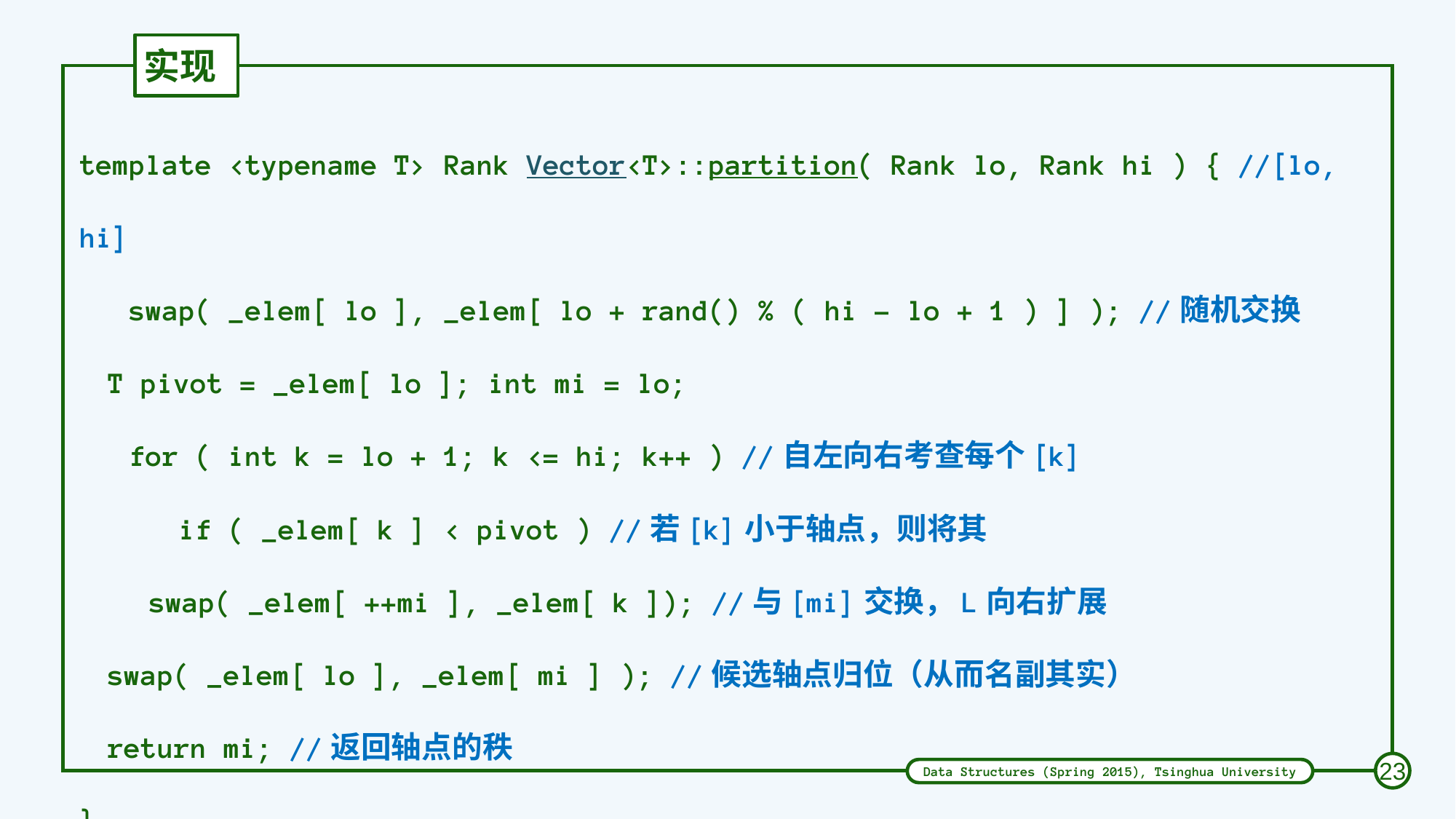

# 实现
template <typename T> Rank Vector<T>::partition( Rank lo, Rank hi ) { //[lo, hi]
   swap( _elem[ lo ], _elem[ lo + rand() % ( hi – lo + 1 ) ] ); //随机交换
   T pivot = _elem[ lo ]; int mi = lo;
   for ( int k = lo + 1; k <= hi; k++ ) //自左向右考查每个[k]
      if ( _elem[ k ] < pivot ) //若[k]小于轴点，则将其
         swap( _elem[ ++mi ], _elem[ k ]); //与[mi]交换，L向右扩展
   swap( _elem[ lo ], _elem[ mi ] ); //候选轴点归位（从而名副其实）
   return mi; //返回轴点的秩
}